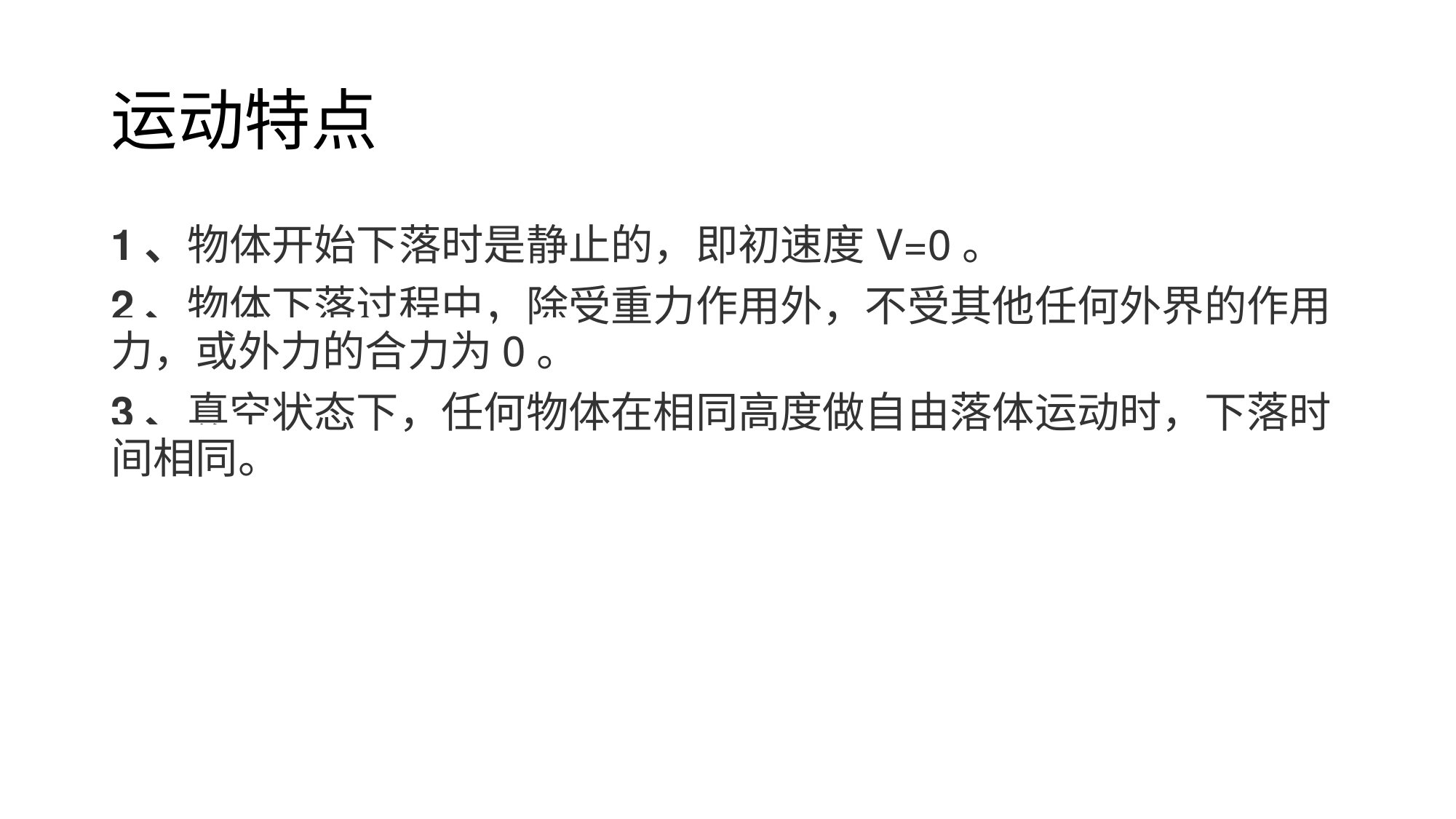

# 运动特点
1、物体开始下落时是静止的，即初速度V=0。
2、物体下落过程中，除受重力作用外，不受其他任何外界的作用力，或外力的合力为0。
3、真空状态下，任何物体在相同高度做自由落体运动时，下落时间相同。